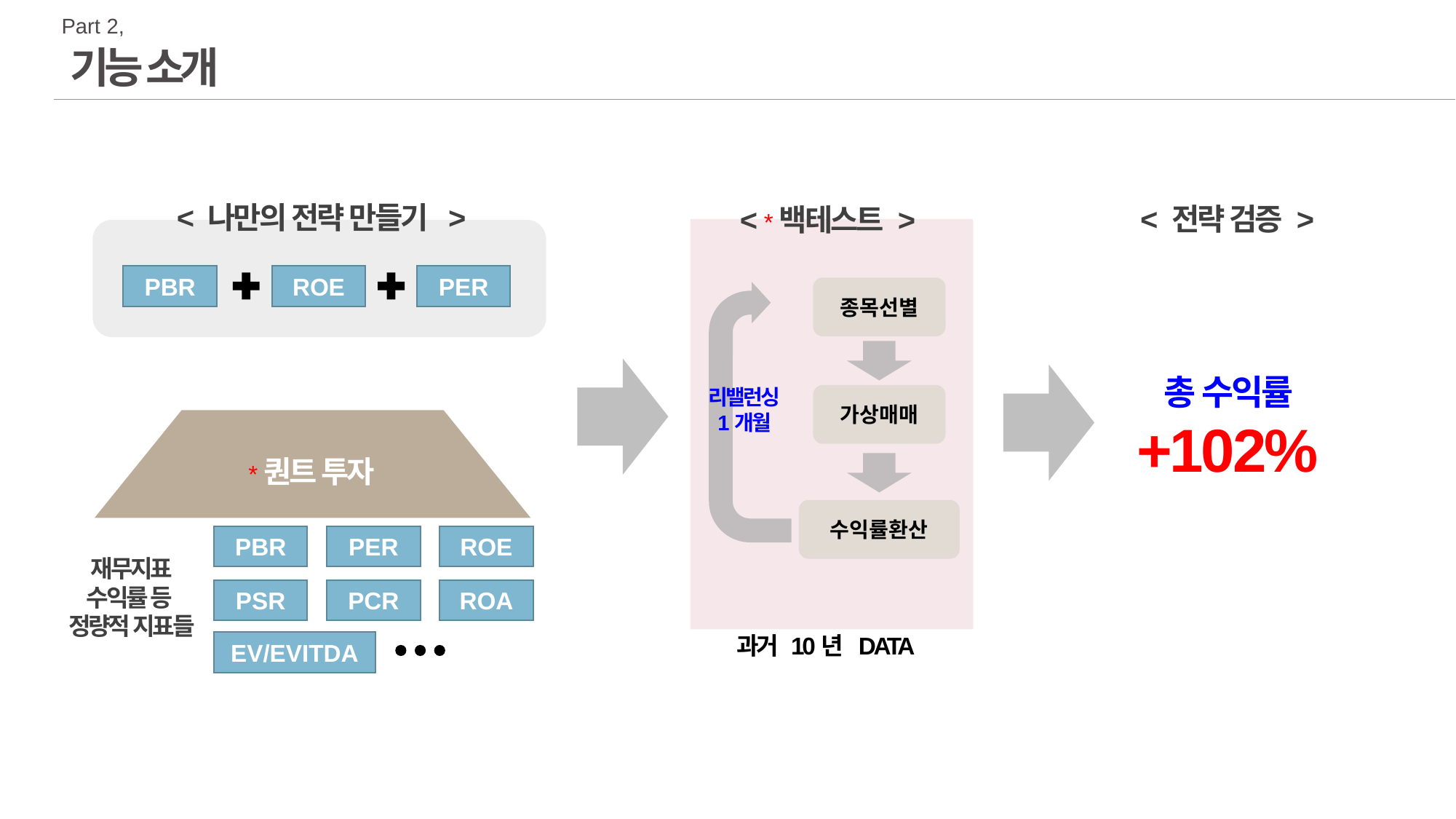

Part 2,
기능 소개
< 나만의 전략 만들기  >

PBR
PER
ROE

< 전략 검증 >
< *백테스트 >

종목선별

리밸런싱
1개월
가상매매

수익률환산
과거 10년  DATA

 총 수익률
+102%

*퀀트 투자
PBR
PER
ROE
재무지표
수익률 등
정량적 지표들
PSR
PCR
ROA
EV/EVITDA